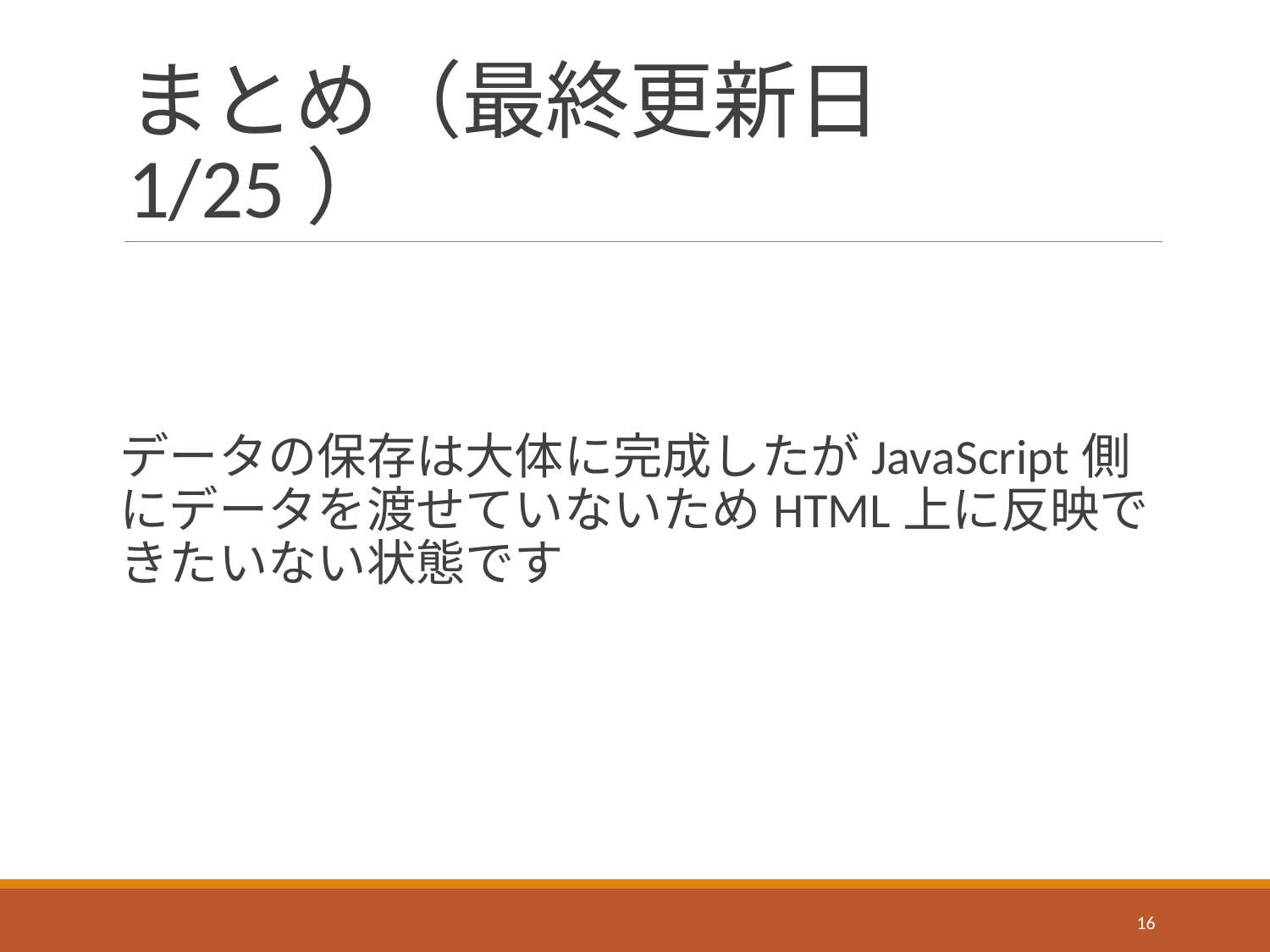

# まとめ（最終更新日1/25）
データの保存は大体に完成したがJavaScript側にデータを渡せていないためHTML上に反映できたいない状態です

16